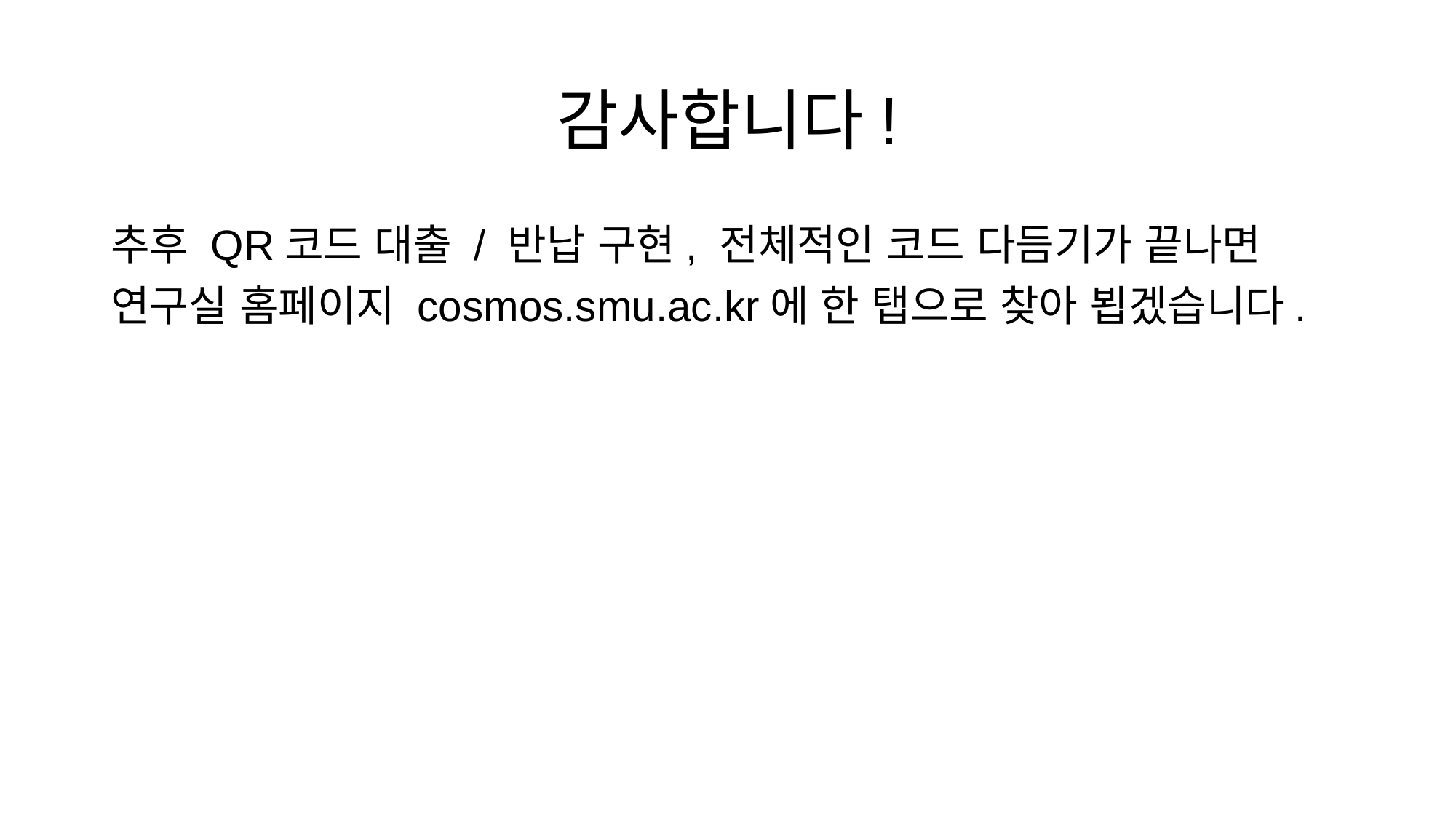

# 감사합니다!
추후 QR코드 대출 / 반납 구현, 전체적인 코드 다듬기가 끝나면
연구실 홈페이지 cosmos.smu.ac.kr에 한 탭으로 찾아 뵙겠습니다.